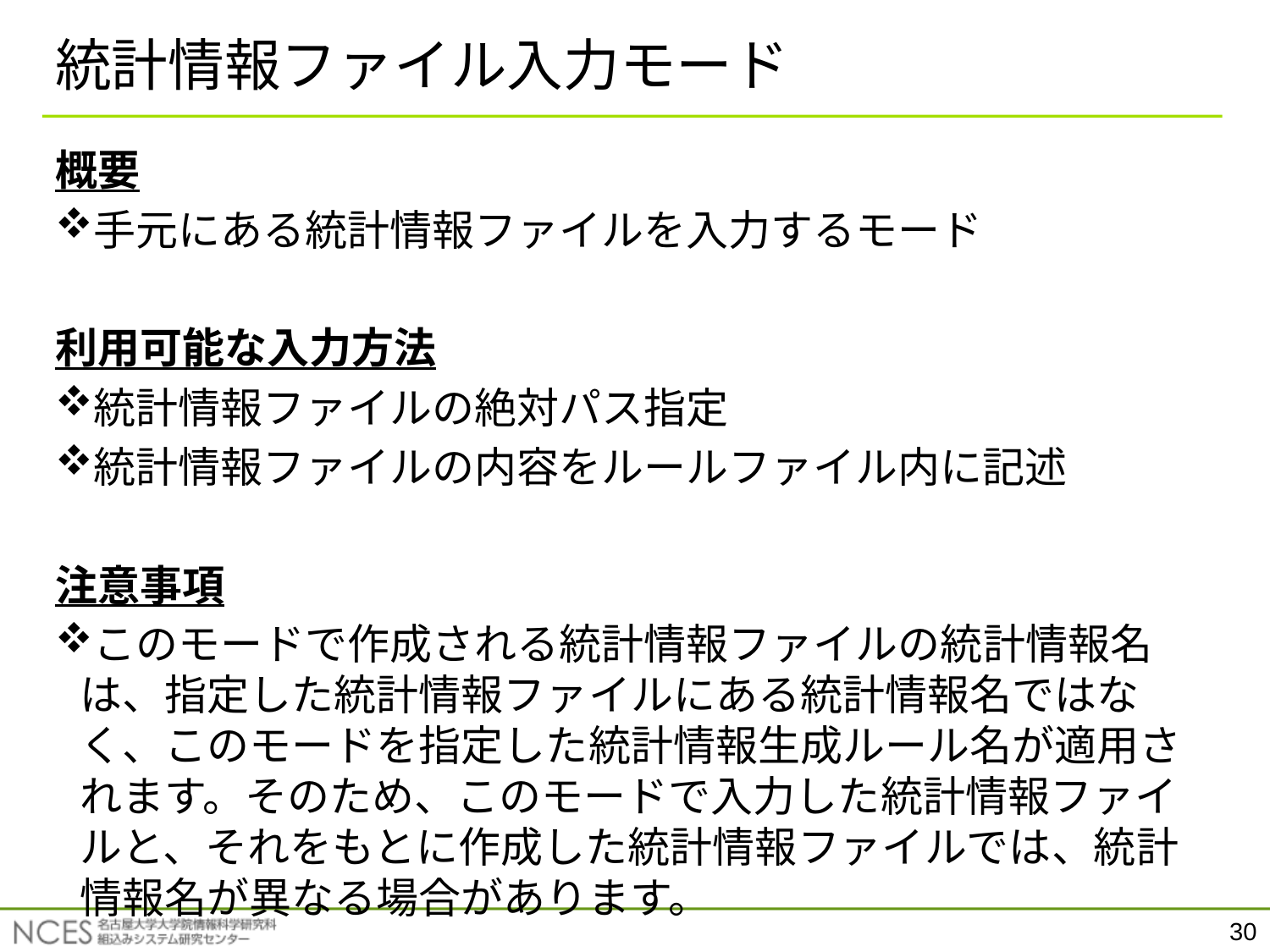

# 統計情報ファイル入力モード
概要
手元にある統計情報ファイルを入力するモード

利用可能な入力方法
統計情報ファイルの絶対パス指定
統計情報ファイルの内容をルールファイル内に記述

注意事項
このモードで作成される統計情報ファイルの統計情報名は、指定した統計情報ファイルにある統計情報名ではなく、このモードを指定した統計情報生成ルール名が適用されます。そのため、このモードで入力した統計情報ファイルと、それをもとに作成した統計情報ファイルでは、統計情報名が異なる場合があります。
30